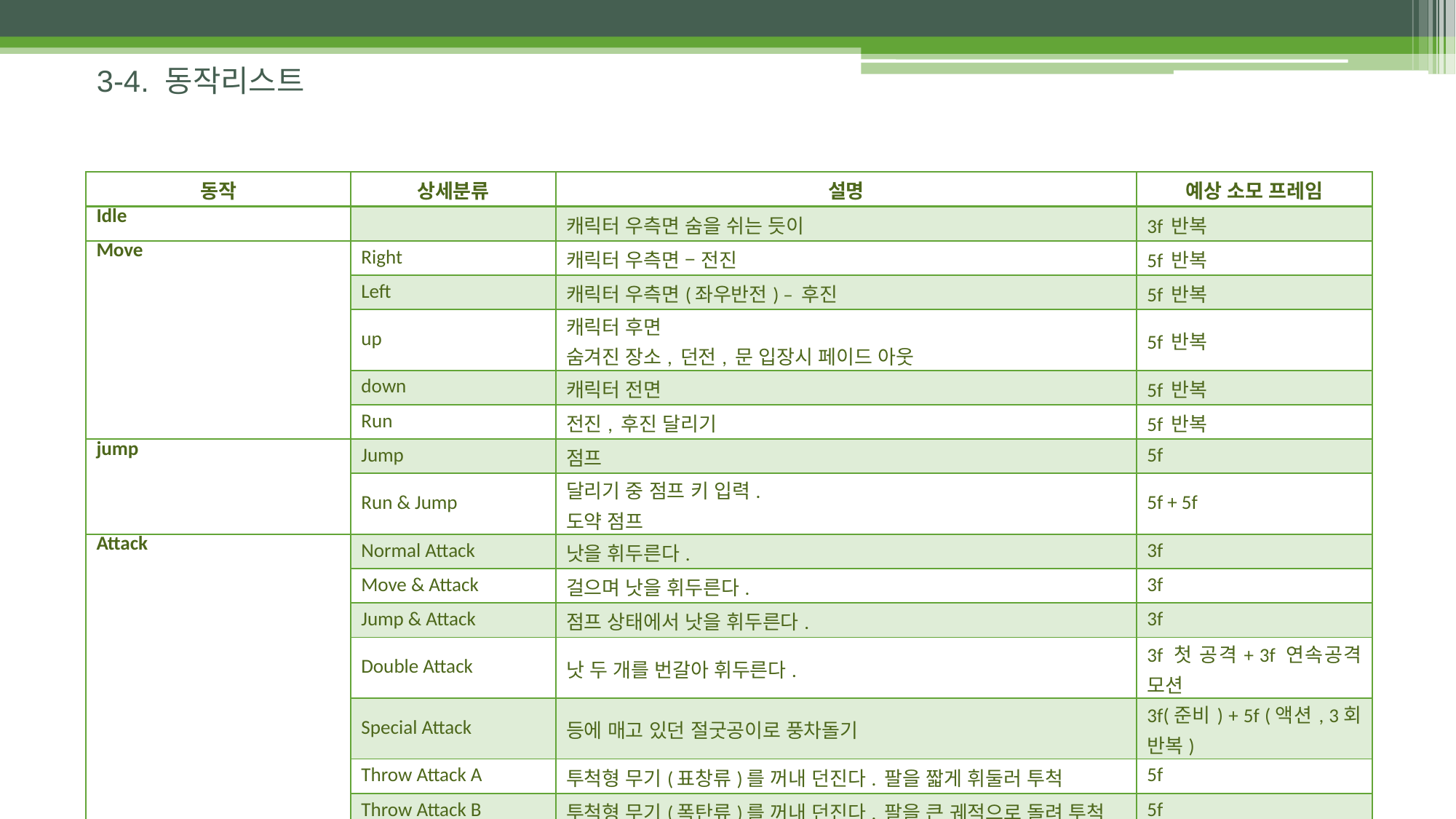

# 3-4. 동작리스트
| 동작 | 상세분류 | 설명 | 예상 소모 프레임 |
| --- | --- | --- | --- |
| Idle |  | 캐릭터 우측면 숨을 쉬는 듯이 | 3f 반복 |
| Move | Right | 캐릭터 우측면 – 전진 | 5f 반복 |
|  | Left | 캐릭터 우측면(좌우반전) – 후진 | 5f 반복 |
|  | up | 캐릭터 후면 숨겨진 장소, 던전, 문 입장시 페이드 아웃 | 5f 반복 |
|  | down | 캐릭터 전면 | 5f 반복 |
|  | Run | 전진, 후진 달리기 | 5f 반복 |
| jump | Jump | 점프 | 5f |
|  | Run & Jump | 달리기 중 점프 키 입력. 도약 점프 | 5f + 5f |
| Attack | Normal Attack | 낫을 휘두른다. | 3f |
|  | Move & Attack | 걸으며 낫을 휘두른다. | 3f |
|  | Jump & Attack | 점프 상태에서 낫을 휘두른다. | 3f |
|  | Double Attack | 낫 두 개를 번갈아 휘두른다. | 3f 첫 공격+ 3f 연속공격 모션 |
|  | Special Attack | 등에 매고 있던 절굿공이로 풍차돌기 | 3f(준비) + 5f (액션, 3회 반복) |
|  | Throw Attack A | 투척형 무기(표창류)를 꺼내 던진다. 팔을 짧게 휘둘러 투척 | 5f |
|  | Throw Attack B | 투척형 무기(폭탄류)를 꺼내 던진다. 팔을 큰 궤적으로 돌려 투척 | 5f |